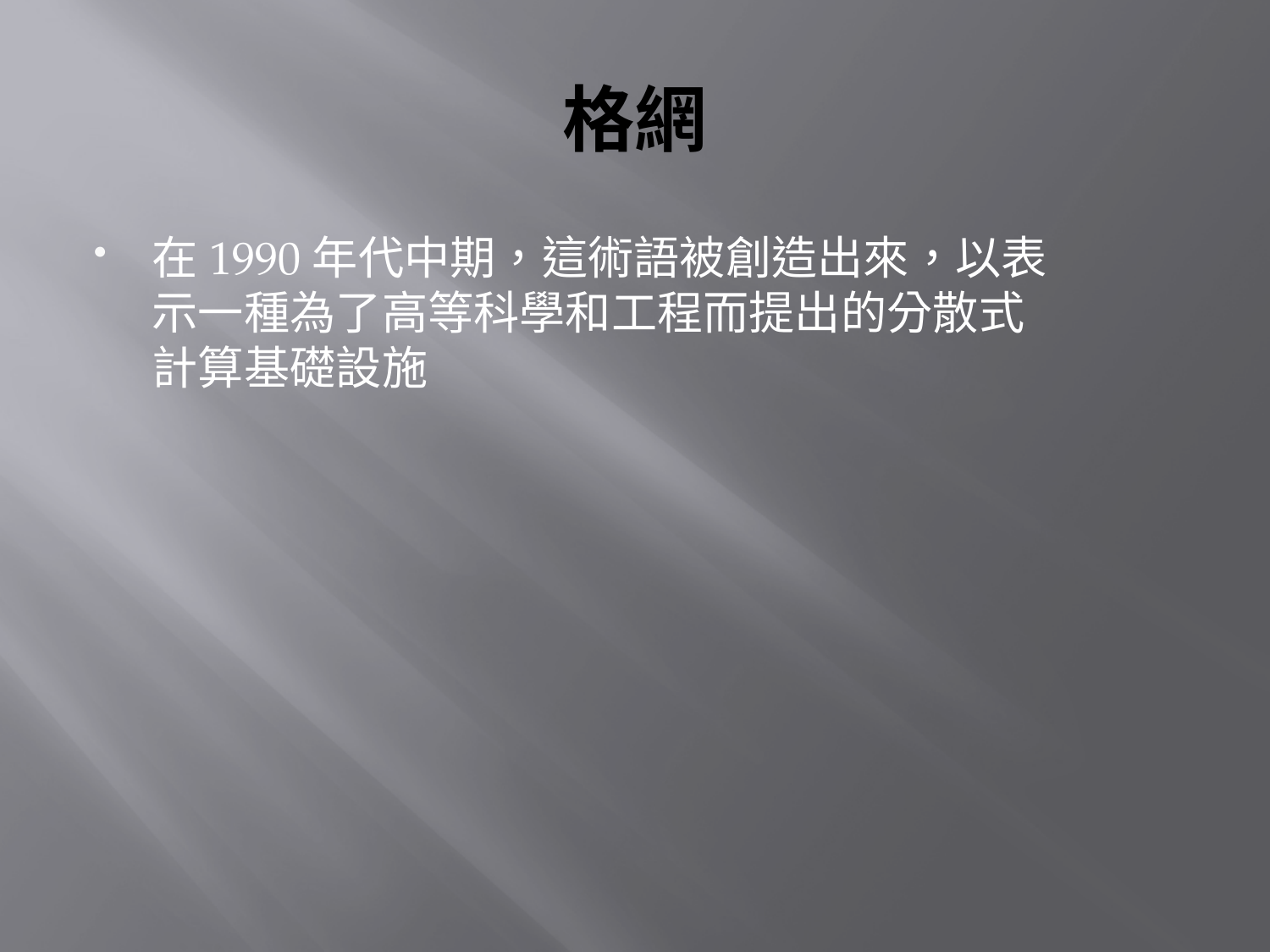

# 格網
在1990年代中期，這術語被創造出來，以表示一種為了高等科學和工程而提出的分散式計算基礎設施